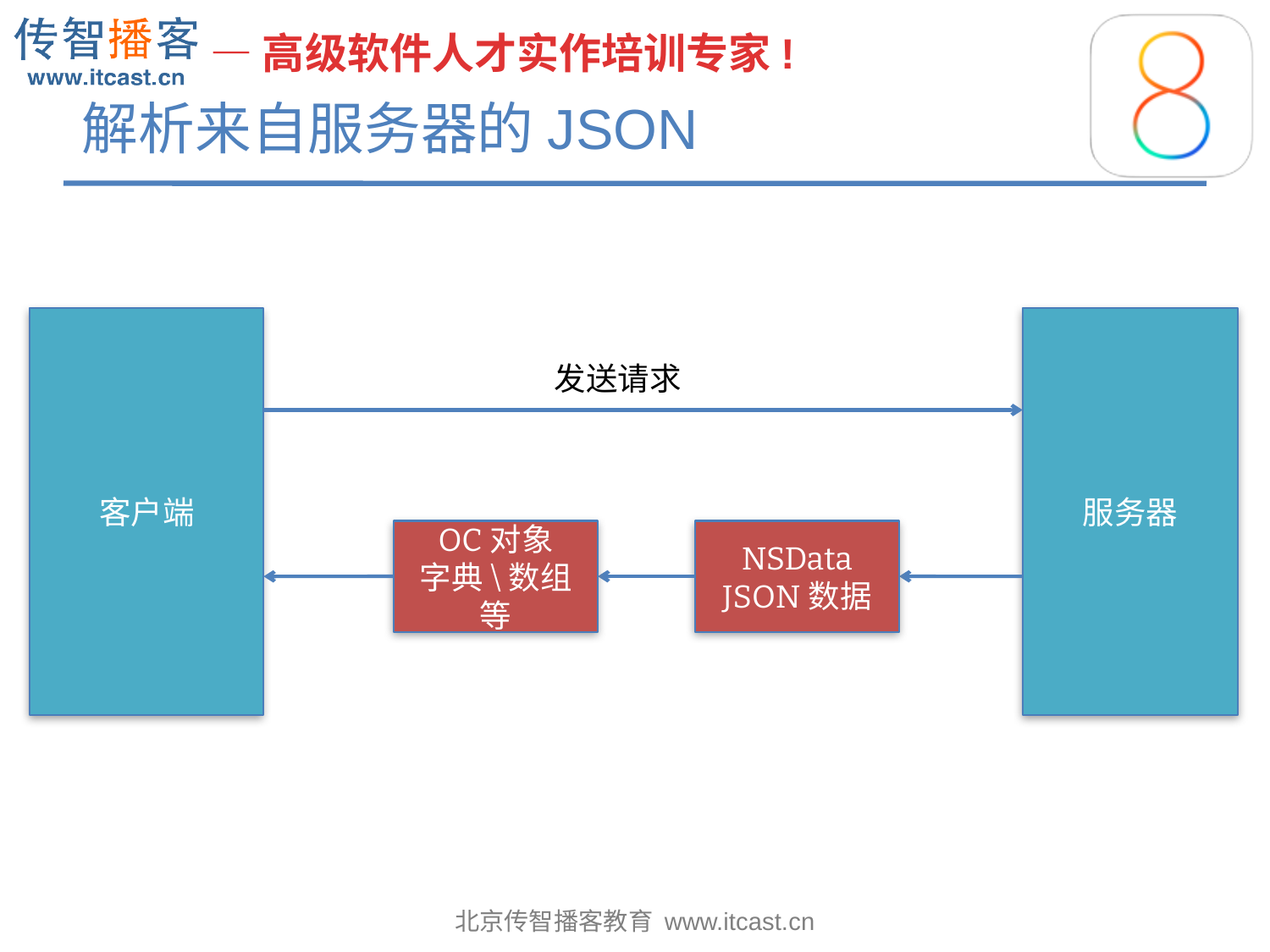

# 解析来自服务器的JSON

客户端

服务器

发送请求
NSData
JSON数据
OC对象
字典\数组等